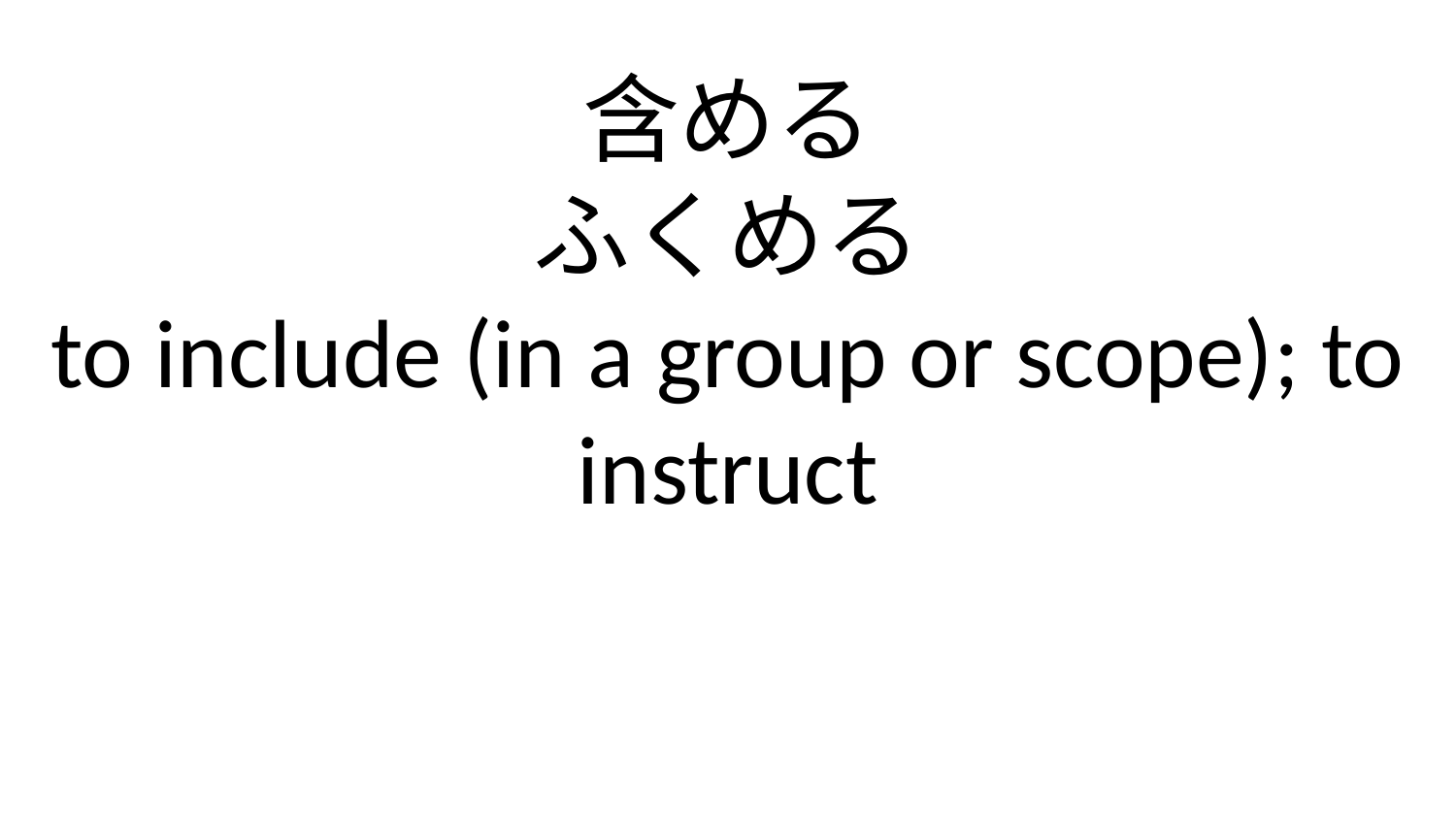

含める
ふくめる
to include (in a group or scope); to instruct